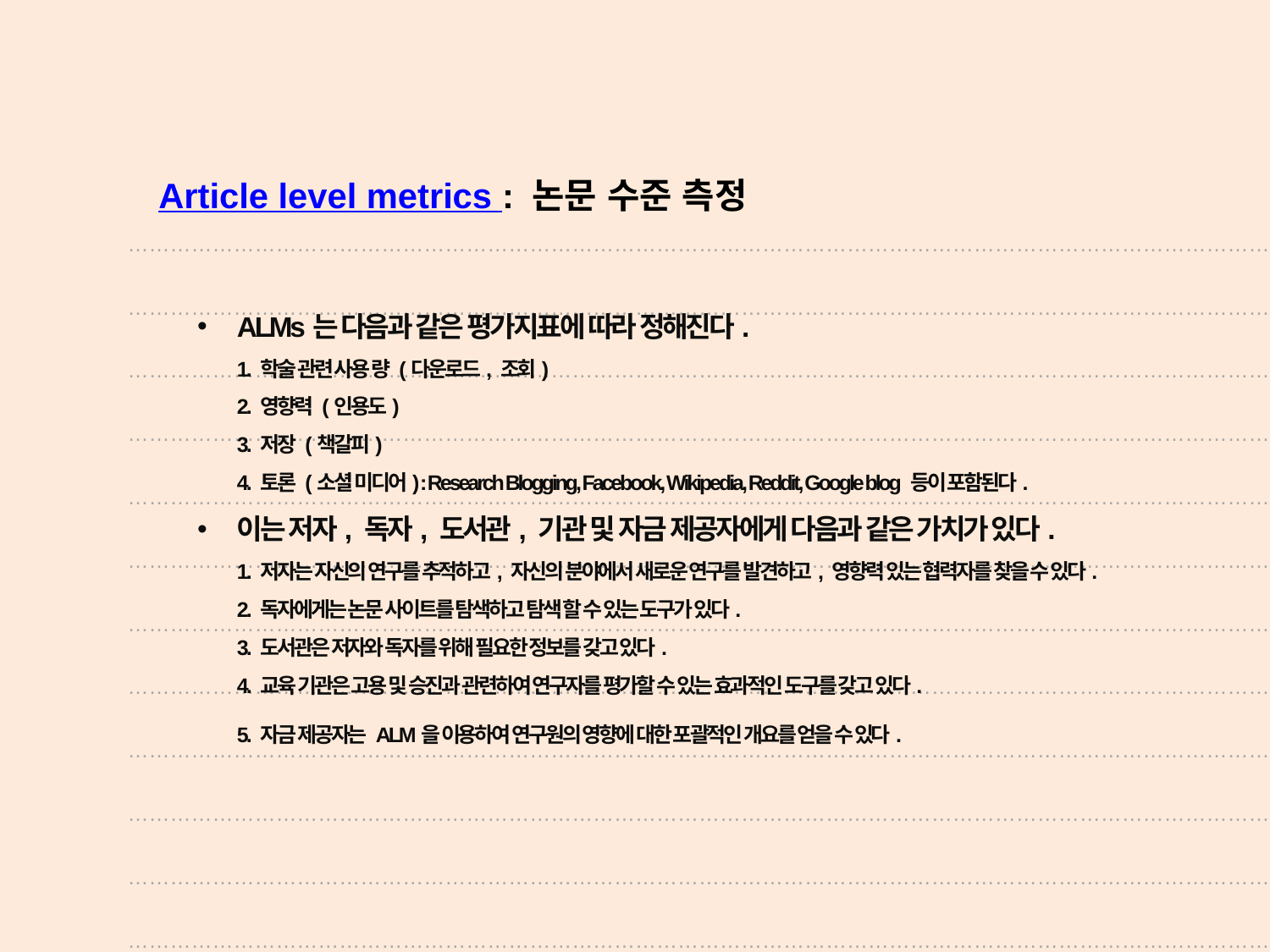

Article level metrics : 논문 수준 측정
ALMs는 다음과 같은 평가지표에 따라 정해진다.
1. 학술 관련 사용 량 (다운로드, 조회)
2. 영향력 (인용도)
3. 저장 (책갈피)
4. 토론 (소셜 미디어) : Research Blogging, Facebook, Wikipedia, Reddit, Google blog 등이 포함된다.
이는 저자, 독자, 도서관, 기관 및 자금 제공자에게 다음과 같은 가치가 있다.
1. 저자는 자신의 연구를 추적하고, 자신의 분야에서 새로운 연구를 발견하고, 영향력 있는 협력자를 찾을 수 있다.
2. 독자에게는 논문 사이트를 탐색하고 탐색 할 수 있는 도구가 있다.
3. 도서관은 저자와 독자를 위해 필요한 정보를 갖고 있다.
4. 교육 기관은 고용 및 승진과 관련하여 연구자를 평가할 수 있는 효과적인 도구를 갖고 있다.
5. 자금 제공자는 ALM을 이용하여 연구원의 영향에 대한 포괄적인 개요를 얻을 수 있다.